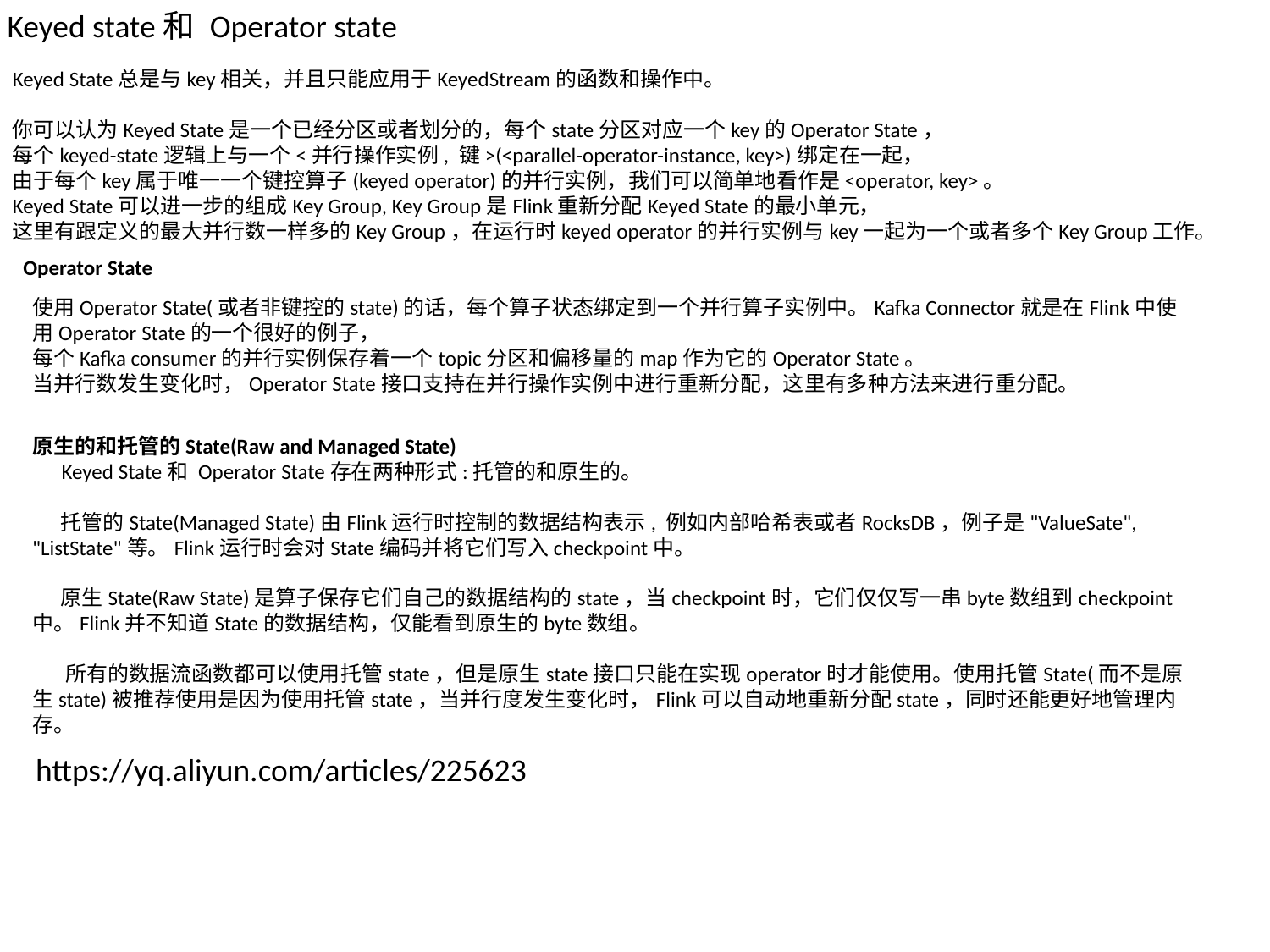

Keyed state和 Operator state
Keyed State总是与key相关，并且只能应用于KeyedStream的函数和操作中。

你可以认为Keyed State是一个已经分区或者划分的，每个state分区对应一个key的Operator State，
每个keyed-state逻辑上与一个<并行操作实例, 键>(<parallel-operator-instance, key>)绑定在一起，
由于每个key属于唯一一个键控算子(keyed operator)的并行实例，我们可以简单地看作是<operator, key>。
Keyed State可以进一步的组成Key Group, Key Group是Flink重新分配Keyed State的最小单元，
这里有跟定义的最大并行数一样多的Key Group，在运行时keyed operator的并行实例与key一起为一个或者多个Key Group工作。
Operator State
使用Operator State(或者非键控的state)的话，每个算子状态绑定到一个并行算子实例中。Kafka Connector就是在Flink中使用Operator State的一个很好的例子，
每个Kafka consumer的并行实例保存着一个topic分区和偏移量的map作为它的Operator State。
当并行数发生变化时，Operator State接口支持在并行操作实例中进行重新分配，这里有多种方法来进行重分配。
原生的和托管的State(Raw and Managed State)
      Keyed State和 Operator State存在两种形式:托管的和原生的。

     托管的State(Managed State)由Flink运行时控制的数据结构表示, 例如内部哈希表或者RocksDB，例子是"ValueSate", "ListState"等。Flink运行时会对State编码并将它们写入checkpoint中。

     原生State(Raw State)是算子保存它们自己的数据结构的state，当checkpoint时，它们仅仅写一串byte数组到checkpoint中。Flink并不知道State的数据结构，仅能看到原生的byte数组。

      所有的数据流函数都可以使用托管state，但是原生state接口只能在实现operator时才能使用。使用托管State(而不是原生state)被推荐使用是因为使用托管state，当并行度发生变化时，Flink可以自动地重新分配state，同时还能更好地管理内存。
https://yq.aliyun.com/articles/225623